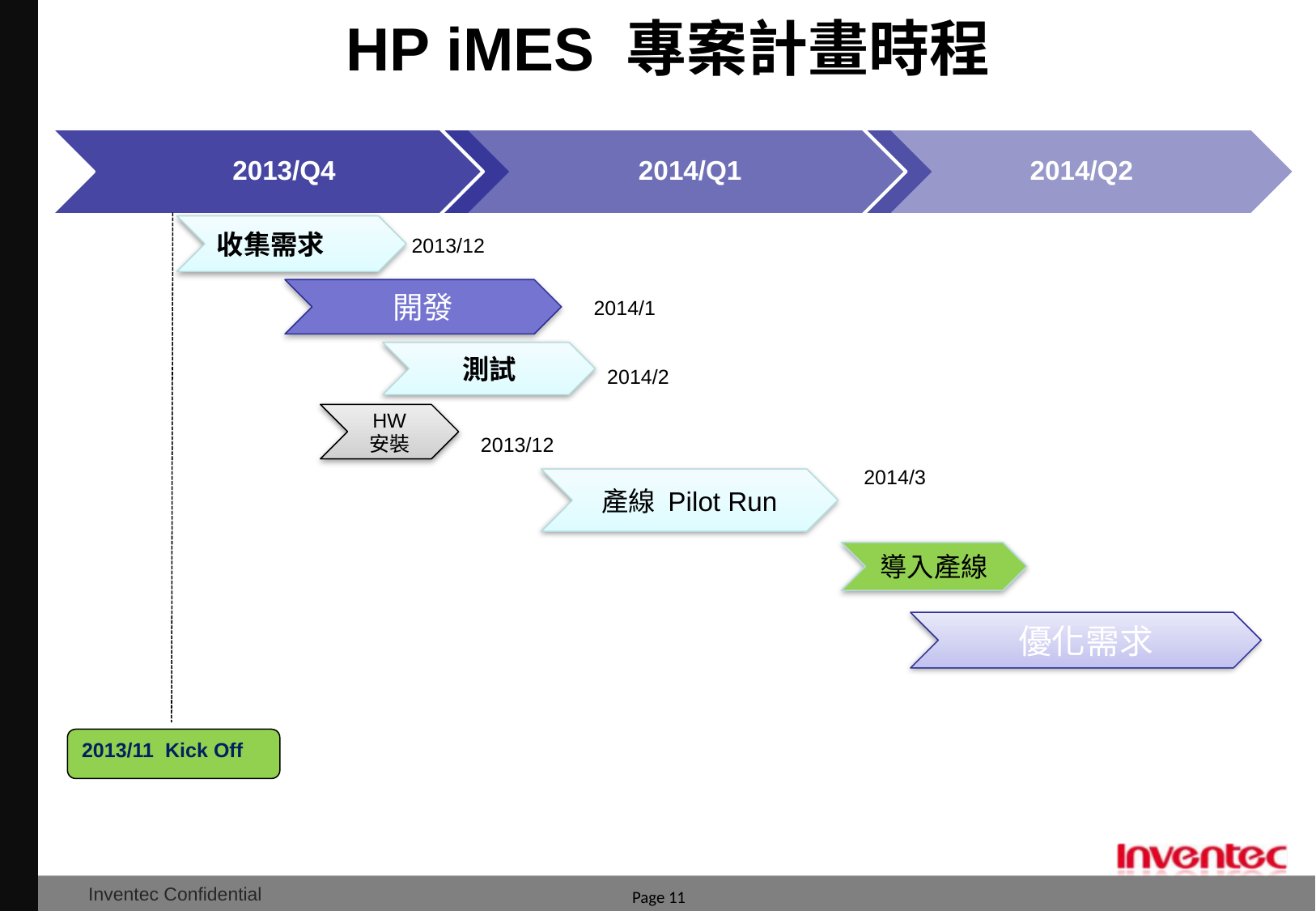

# HP iMES 專案計畫時程
2013/Q4
2014/Q1
2014/Q2
收集需求
2013/12

開發
2014/1
測試
2014/2
HW 安裝
2013/12

2014/3
產線 Pilot Run
導入產線

優化需求
2013/11  Kick Off